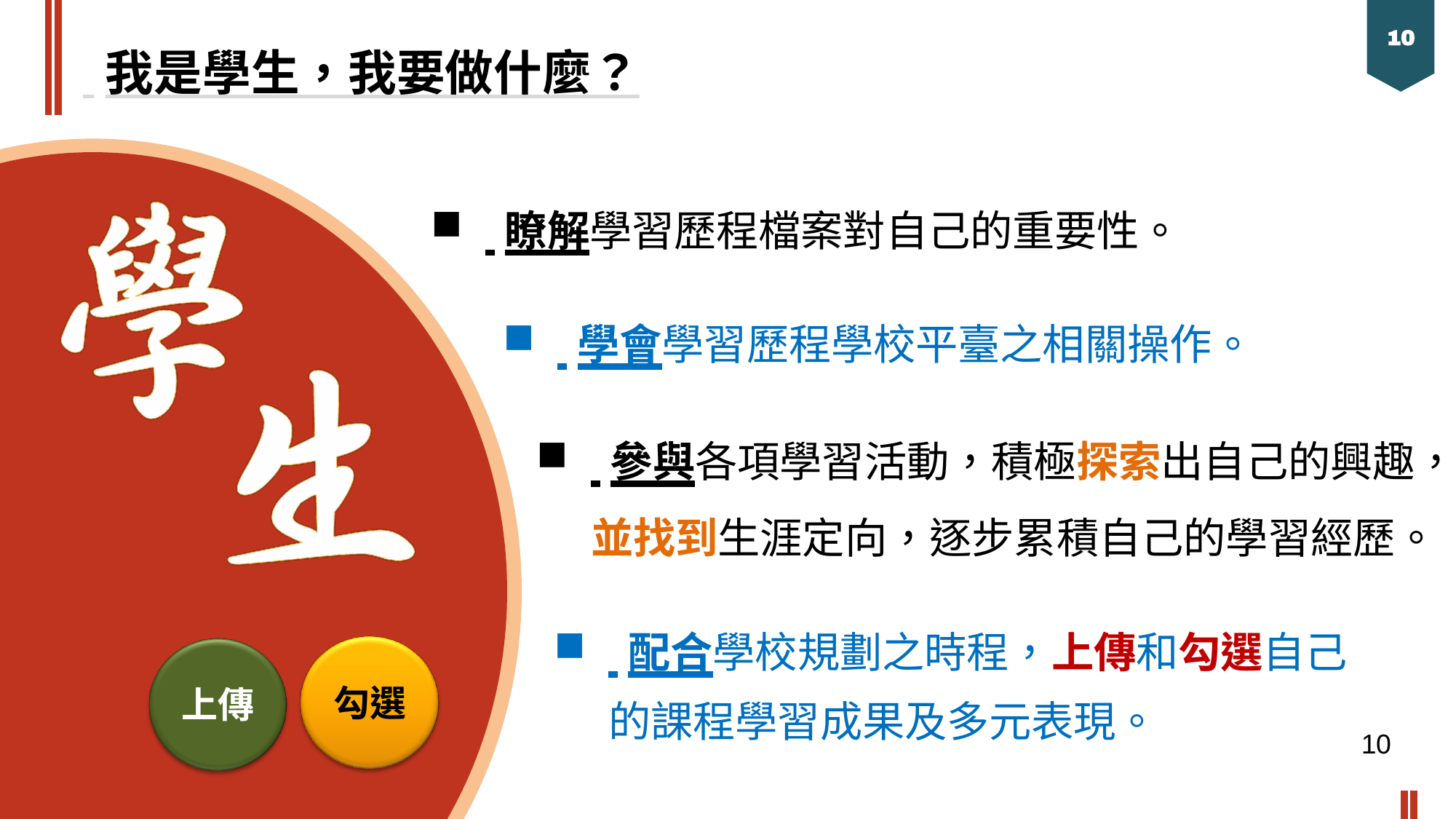

10
# 我是學生，我要做什麼？

 瞭解學習歷程檔案對自己的重要性。

 學會學習歷程學校平臺之相關操作。

 參與各項學習活動，積極探索出自己的興趣，
並找到生涯定向，逐步累積自己的學習經歷。

 配合學校規劃之時程，上傳和勾選自己

勾選
上傳
的課程學習成果及多元表現。
10